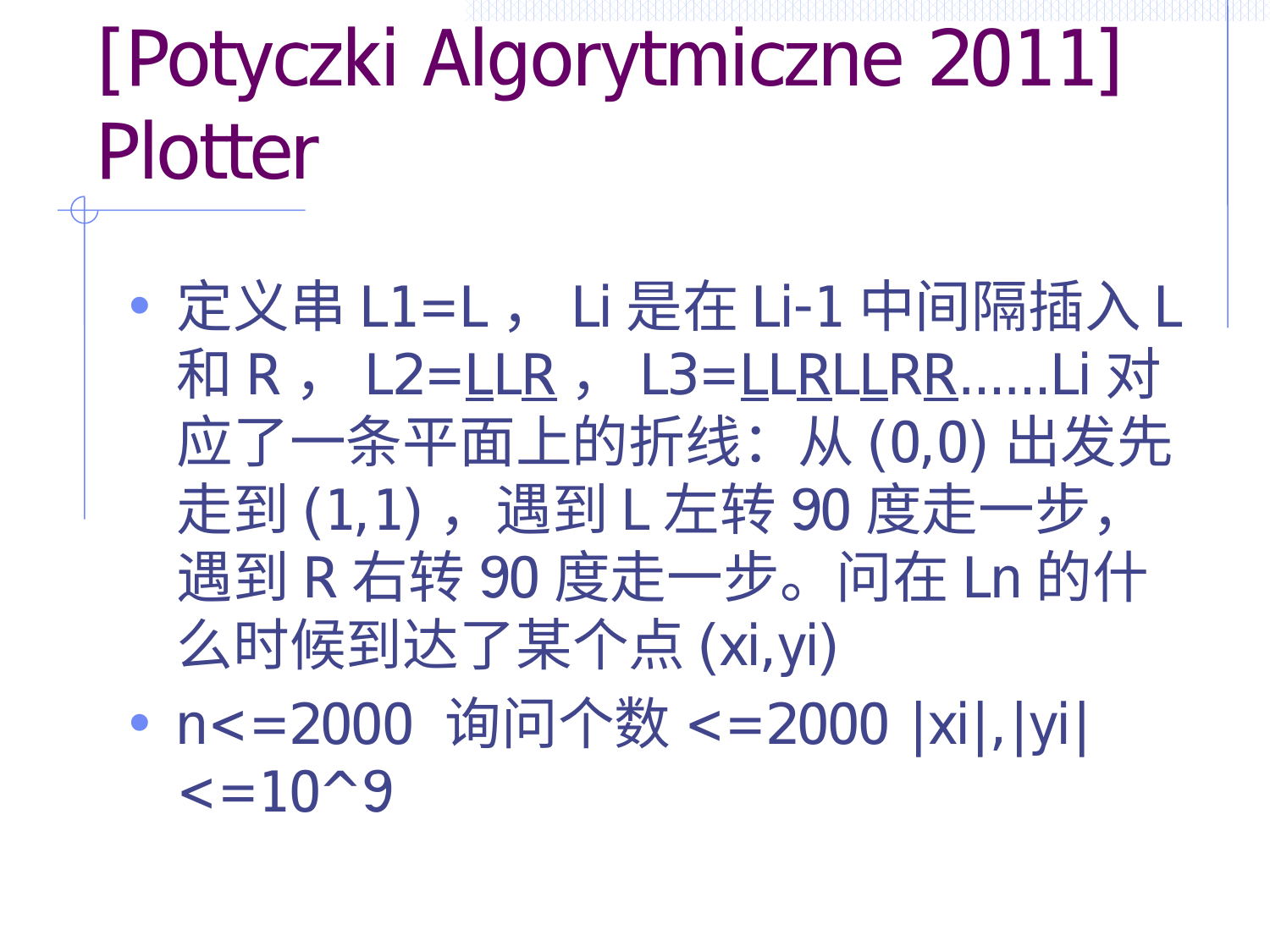

# [Potyczki Algorytmiczne 2011] Plotter
定义串L1=L，Li是在Li-1中间隔插入L和R，L2=LLR，L3=LLRLLRR……Li对应了一条平面上的折线：从(0,0)出发先走到(1,1)，遇到L左转90度走一步，遇到R右转90度走一步。问在Ln的什么时候到达了某个点(xi,yi)
n<=2000 询问个数<=2000 |xi|,|yi|<=10^9